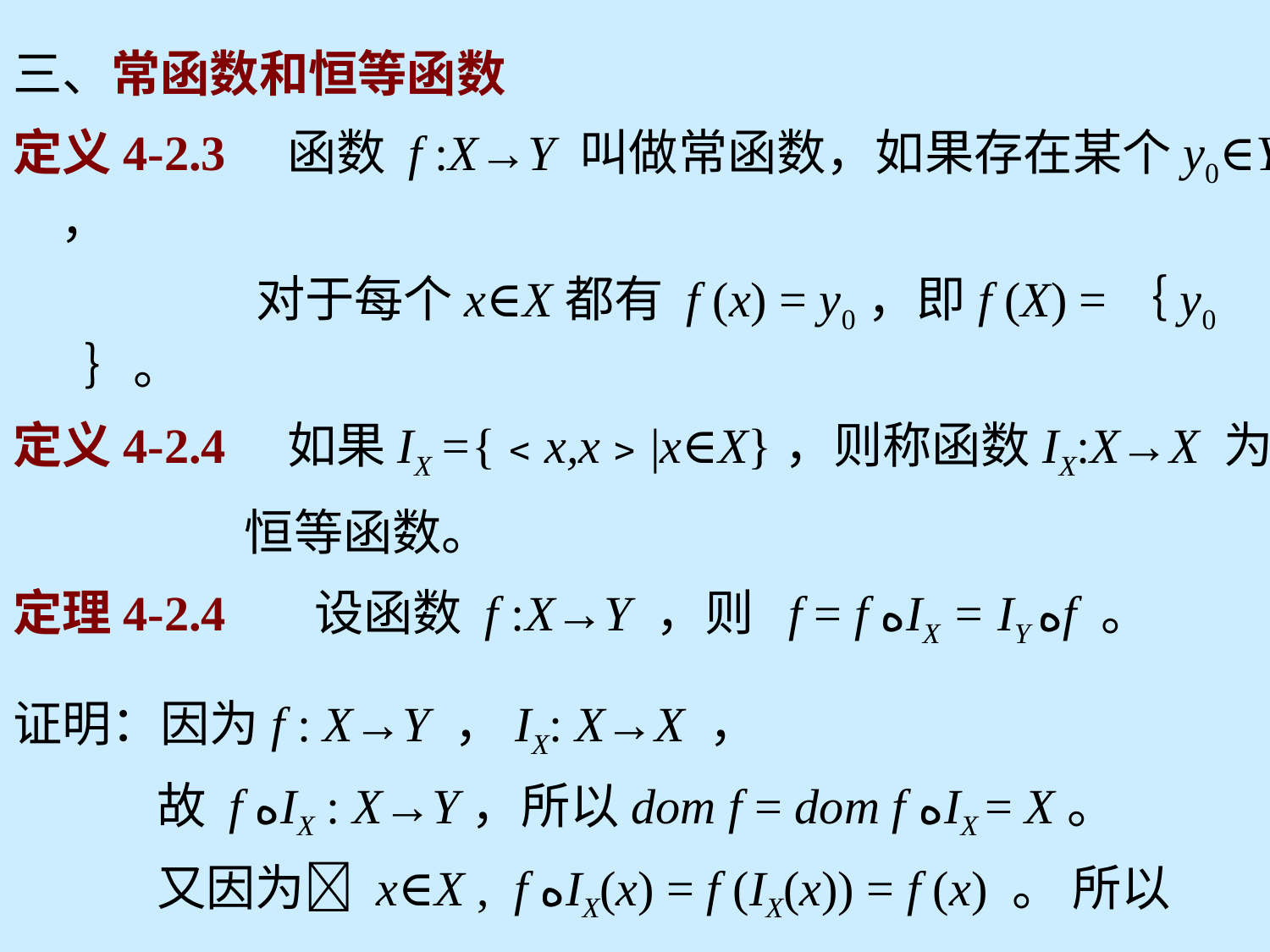

#
三、常函数和恒等函数
定义4-2.3    函数 f :X→Y 叫做常函数，如果存在某个y0∈Y ，
                     对于每个x∈X都有 f (x) = y0，即f (X) =｛y0 ｝。
定义4-2.4    如果IX ={﹤x,x﹥|x∈X}，则称函数IX:X→X 为
                    恒等函数。
定理4-2.4	设函数 f :X→Y ，则  f = f هIX = IY هf 。
证明：因为f : X→Y ，IX: X→X ，
            故 f هIX : X→Y，所以dom f = dom f هIX = X。
            又因为∀ x∈X ,  f هIX(x) = f (IX(x)) = f (x) 。 所以
    f = f هIX 。
           同理可证    f = IX هf   。                                      ＃